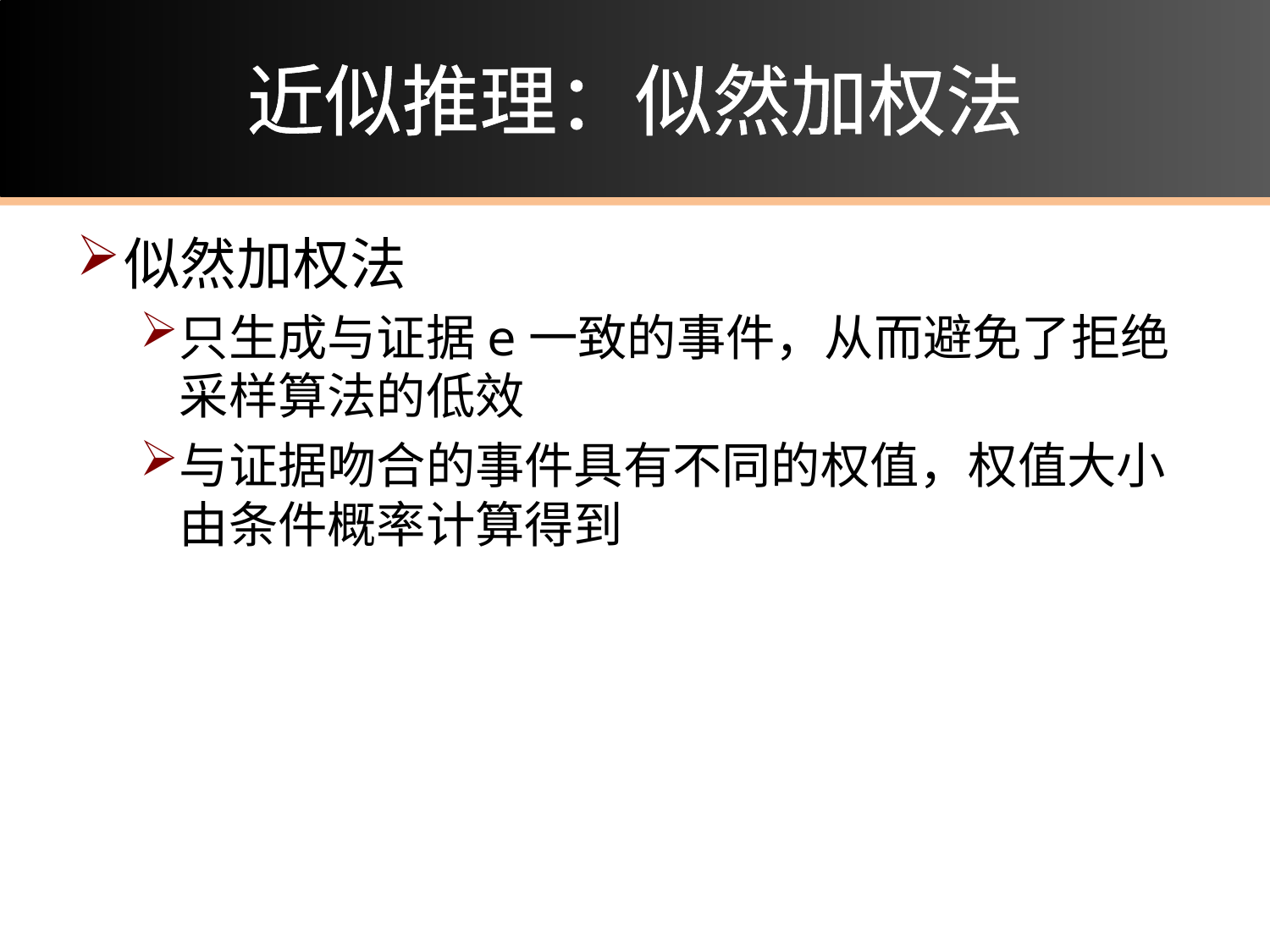

# 近似推理：似然加权法
似然加权法
只生成与证据e一致的事件，从而避免了拒绝采样算法的低效
与证据吻合的事件具有不同的权值，权值大小由条件概率计算得到